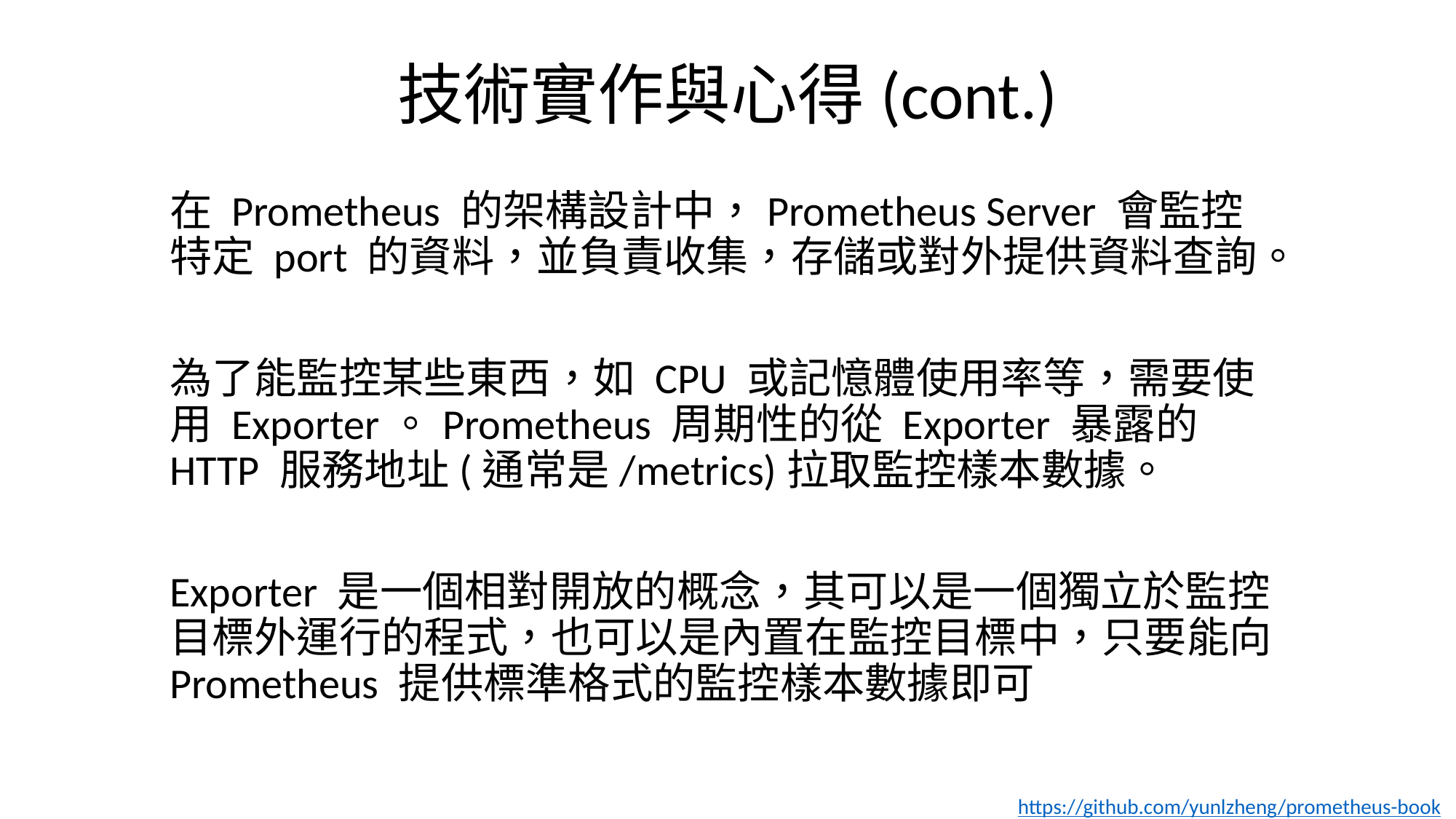

技術實作與心得(cont.)
在 Prometheus 的架構設計中，Prometheus Server 會監控特定 port 的資料，並負責收集，存儲或對外提供資料查詢。

為了能監控某些東西，如 CPU 或記憶體使用率等，需要使用 Exporter。Prometheus 周期性的從 Exporter 暴露的 HTTP 服務地址(通常是/metrics)拉取監控樣本數據。

Exporter 是一個相對開放的概念，其可以是一個獨立於監控目標外運行的程式，也可以是內置在監控目標中，只要能向 Prometheus 提供標準格式的監控樣本數據即可
https://github.com/yunlzheng/prometheus-book